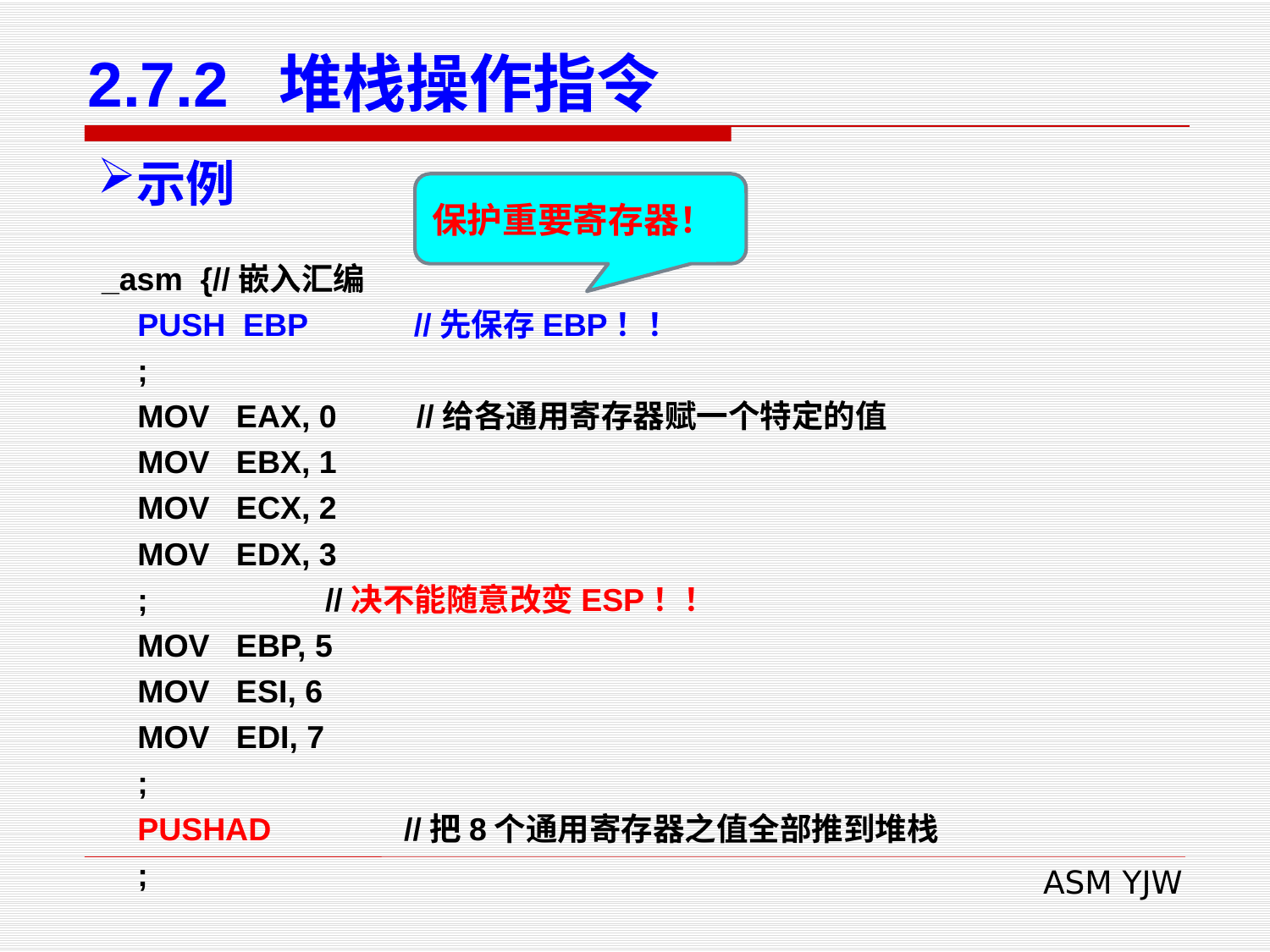

# 2.7.2  堆栈操作指令
示例
保护重要寄存器！
_asm  {//嵌入汇编
    PUSH  EBP            //先保存EBP！！
    ;
    MOV   EAX, 0         //给各通用寄存器赋一个特定的值
    MOV   EBX, 1
    MOV   ECX, 2
    MOV   EDX, 3
    ;                    //决不能随意改变ESP！！
    MOV   EBP, 5
    MOV   ESI, 6
    MOV   EDI, 7
    ;
    PUSHAD               //把8个通用寄存器之值全部推到堆栈
    ;